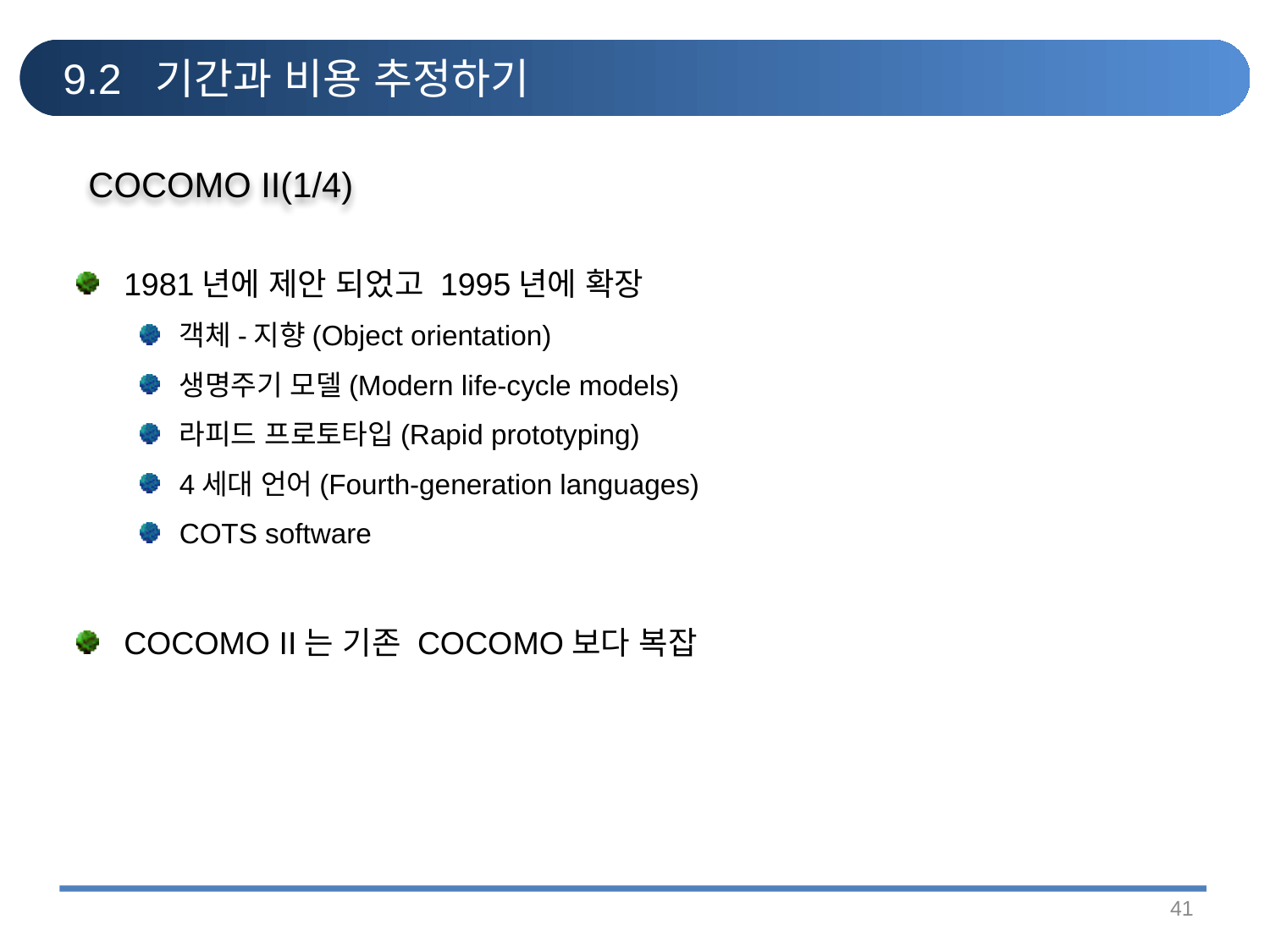

# 9.2  기간과 비용 추정하기
COCOMO II(1/4)
1981년에 제안 되었고 1995년에 확장
객체-지향(Object orientation)
생명주기 모델(Modern life-cycle models)
라피드 프로토타입(Rapid prototyping)
4세대 언어(Fourth-generation languages)
COTS software

COCOMO II는 기존 COCOMO보다 복잡

41